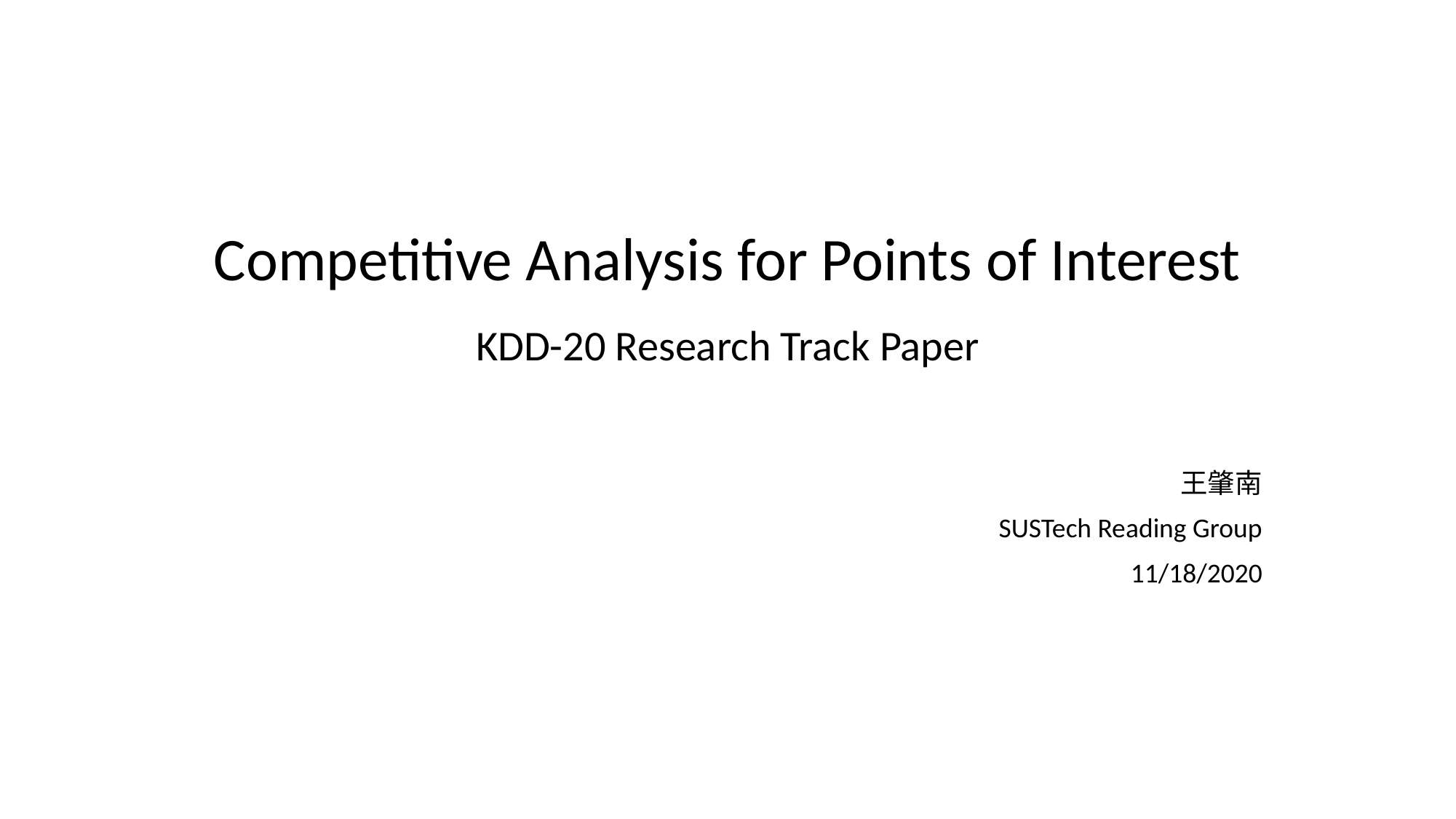

# Competitive Analysis for Points of Interest KDD-20 Research Track Paper
王肇南
SUSTech Reading Group
11/18/2020